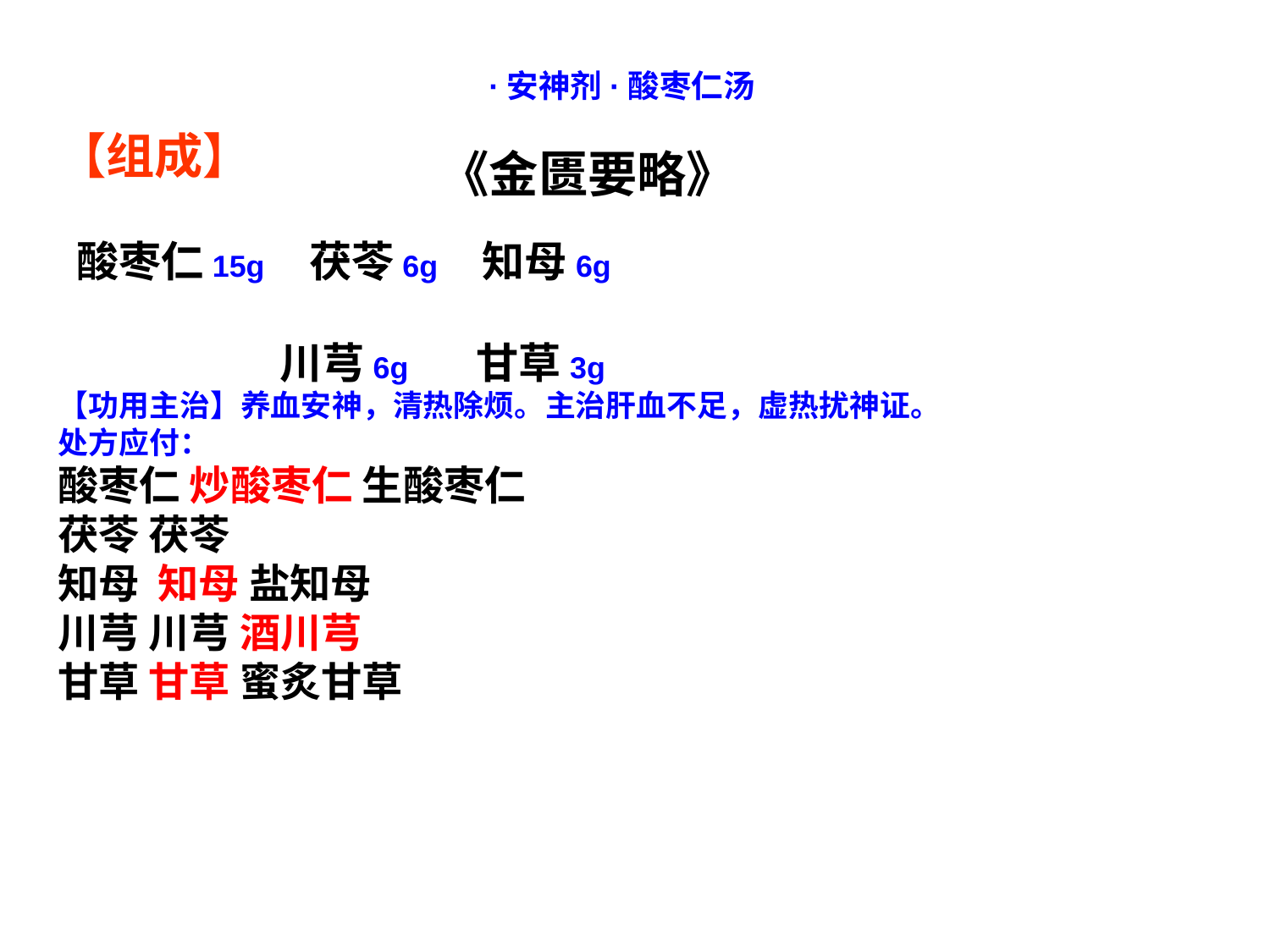

·安神剂·酸枣仁汤
【组成】
  酸枣仁15g   茯苓6g   知母6g
                  川芎6g     甘草3g
【功用主治】养血安神，清热除烦。主治肝血不足，虚热扰神证。
处方应付：
酸枣仁 炒酸枣仁 生酸枣仁
茯苓 茯苓
知母  知母 盐知母
川芎 川芎 酒川芎
甘草 甘草 蜜炙甘草
《金匮要略》